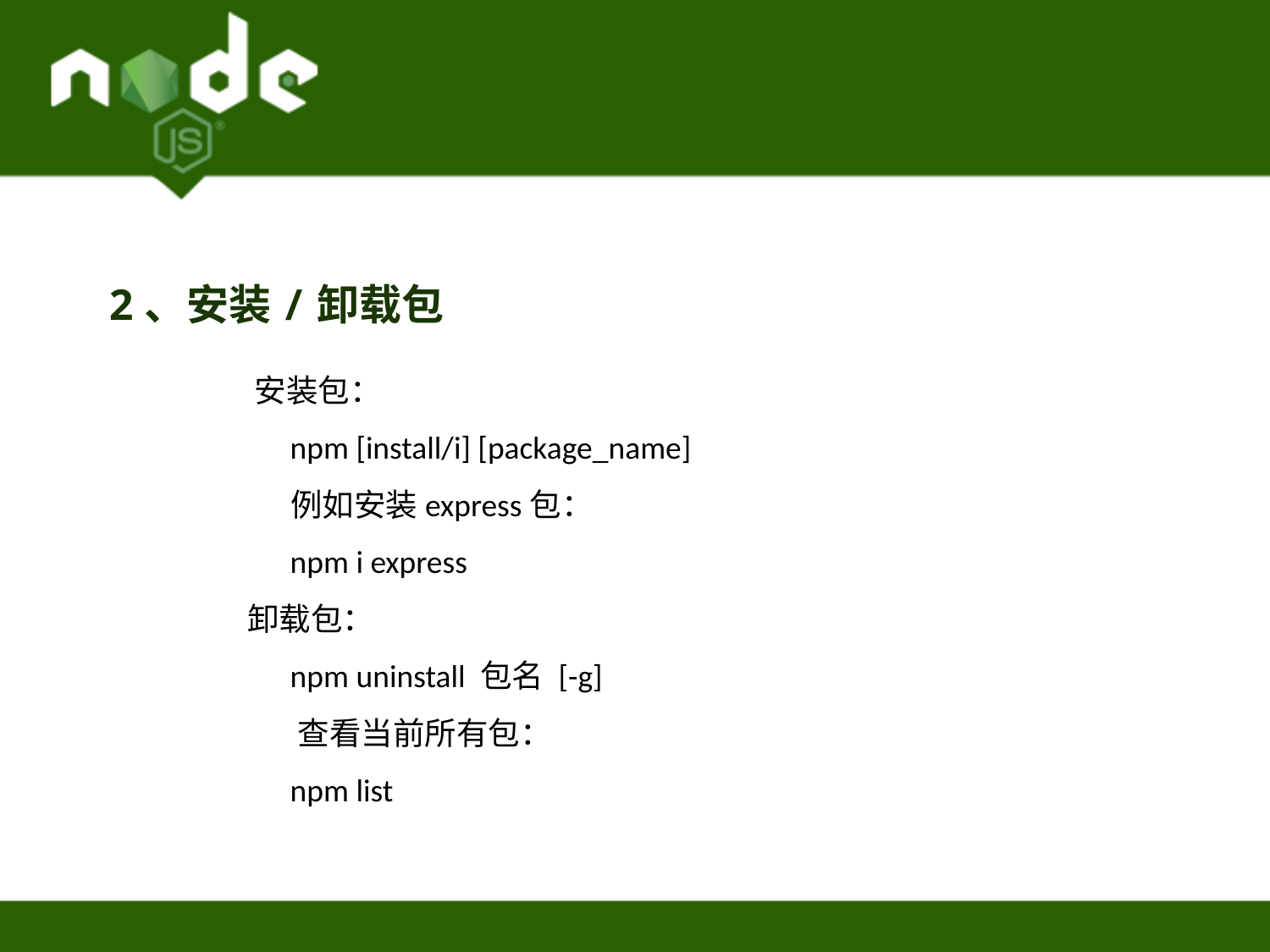

2、安装/卸载包
                  安装包：
                        npm [install/i] [package_name]
                       例如安装express包：
                        npm i express
                 卸载包：
                        npm uninstall 包名 [-g]
                        查看当前所有包：
                        npm list